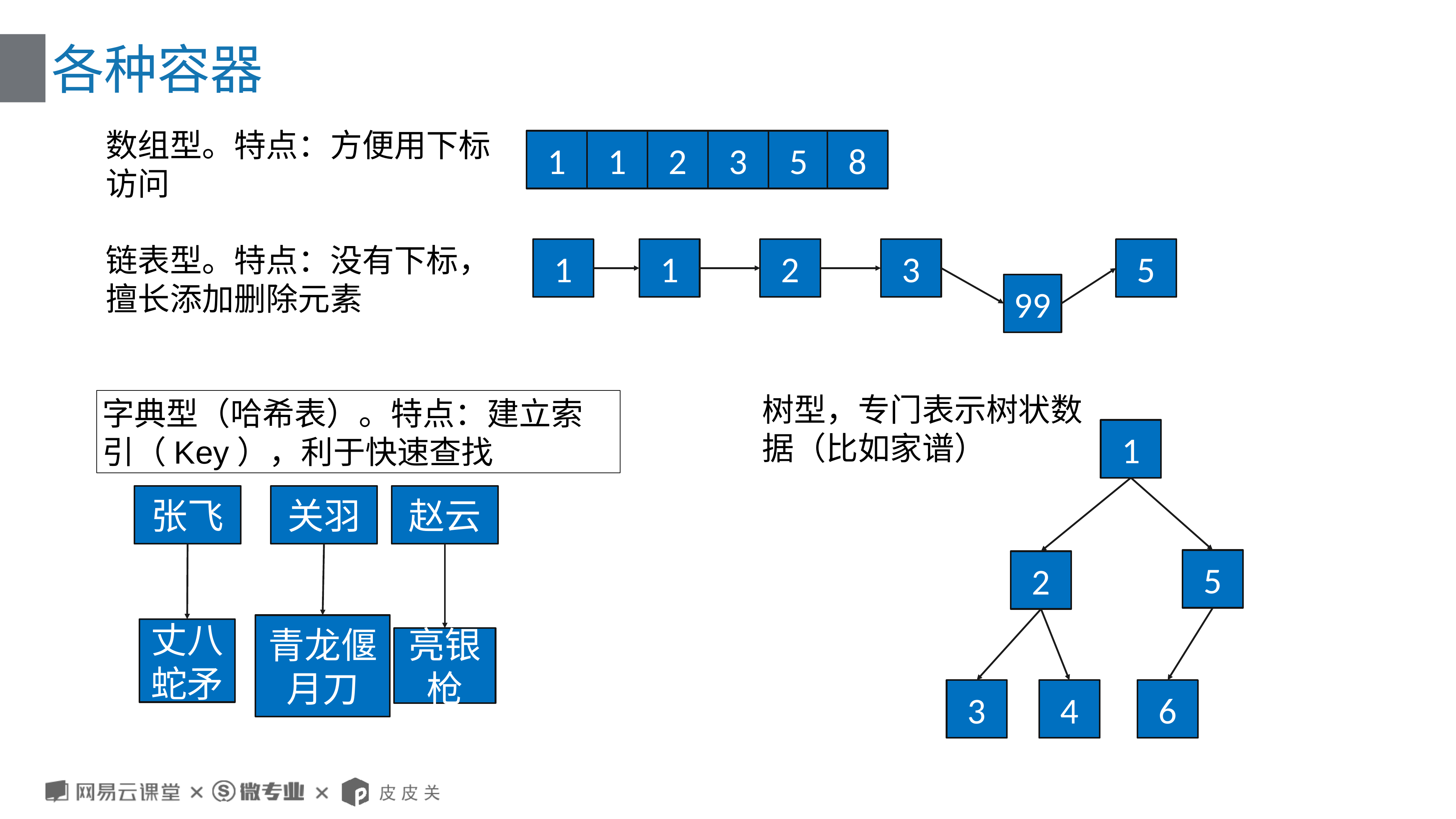

# 各种容器
数组型。特点：方便用下标访问

链表型。特点：没有下标，擅长添加删除元素
1
1
2
3
5
8
1
1
2
3
5
99
树型，专门表示树状数据（比如家谱）
字典型（哈希表）。特点：建立索引（Key），利于快速查找
1
5
2
3
4
6
张飞
关羽
赵云
青龙偃月刀
丈八蛇矛
亮银枪